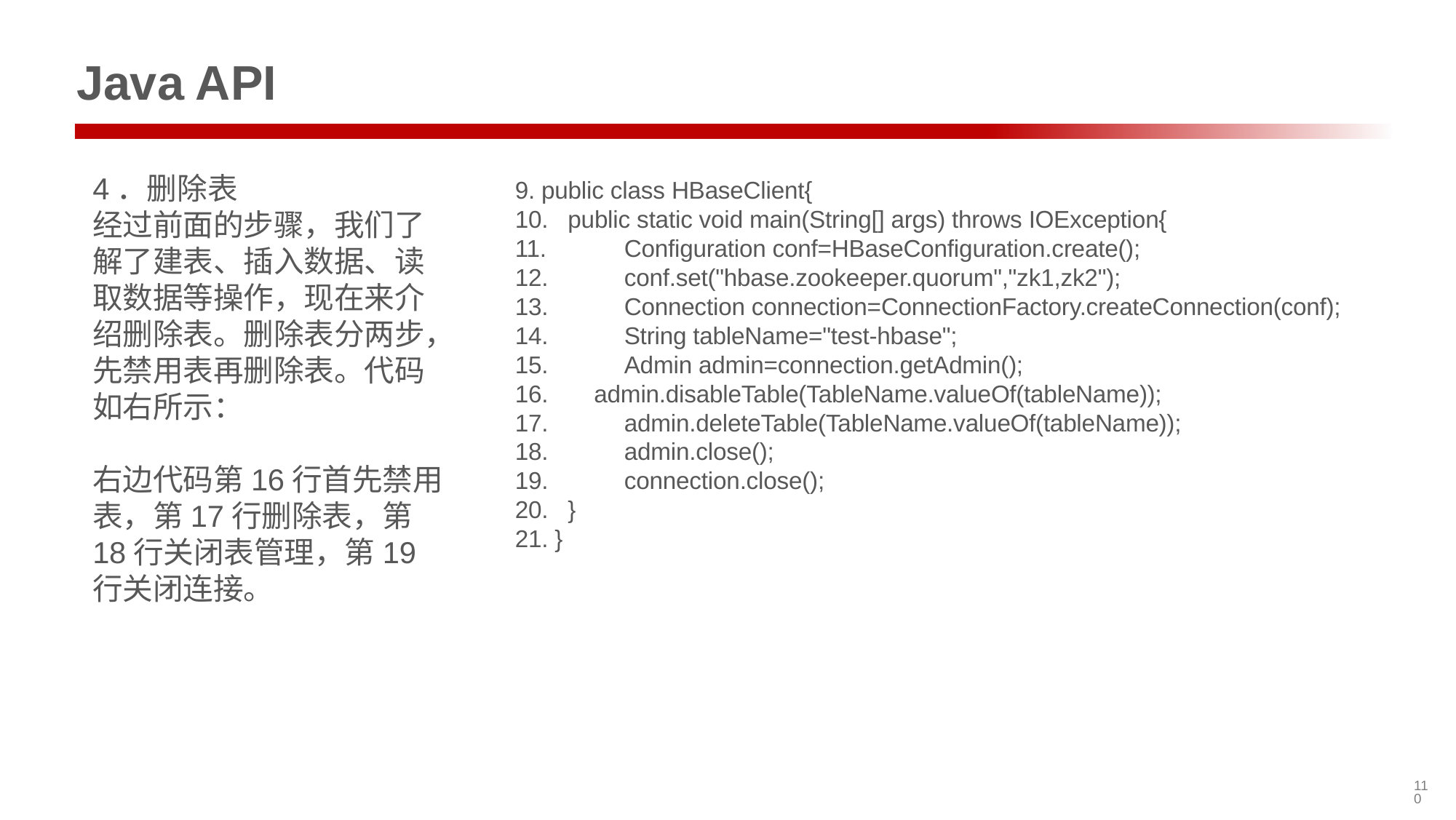

# Java API

4．删除表
经过前面的步骤，我们了解了建表、插入数据、读取数据等操作，现在来介绍删除表。删除表分两步，先禁用表再删除表。代码如右所示：

右边代码第16行首先禁用表，第17行删除表，第18行关闭表管理，第19行关闭连接。
9. public class HBaseClient{
10.   public static void main(String[] args) throws IOException{
11.     	Configuration conf=HBaseConfiguration.create();
12.    	conf.set("hbase.zookeeper.quorum","zk1,zk2");
13.    	Connection connection=ConnectionFactory.createConnection(conf);
14.   	String tableName="test-hbase";
15.   	Admin admin=connection.getAdmin();
16.       admin.disableTable(TableName.valueOf(tableName));
17.   	admin.deleteTable(TableName.valueOf(tableName));
18.  	admin.close();
19.  	connection.close();
20.   }
21. }
110